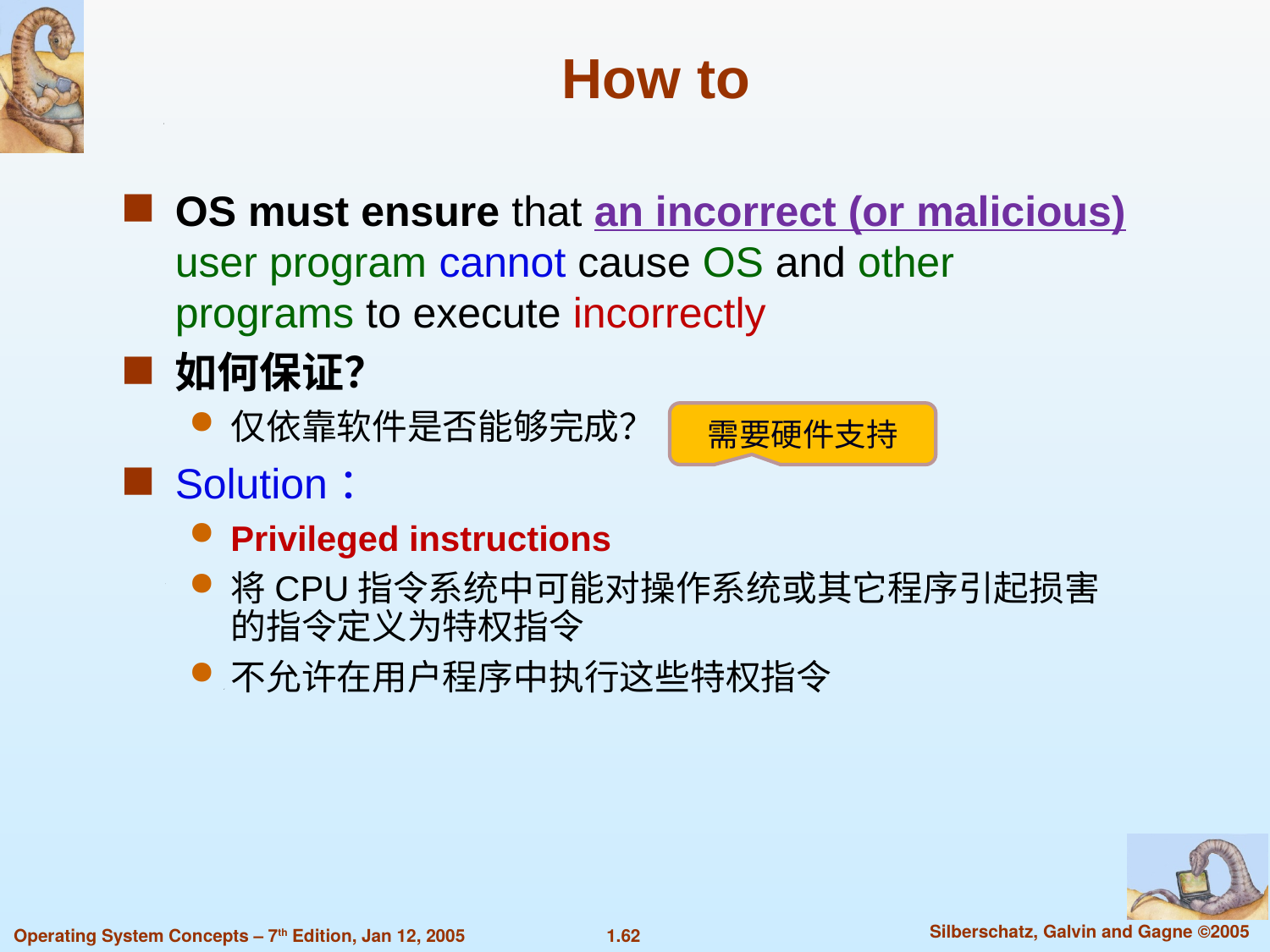

# How to
OS must ensure that an incorrect (or malicious) user program cannot cause OS and other programs to execute incorrectly
如何保证？
仅依靠软件是否能够完成？
Solution：
Privileged instructions
将CPU指令系统中可能对操作系统或其它程序引起损害的指令定义为特权指令
不允许在用户程序中执行这些特权指令

需要硬件支持